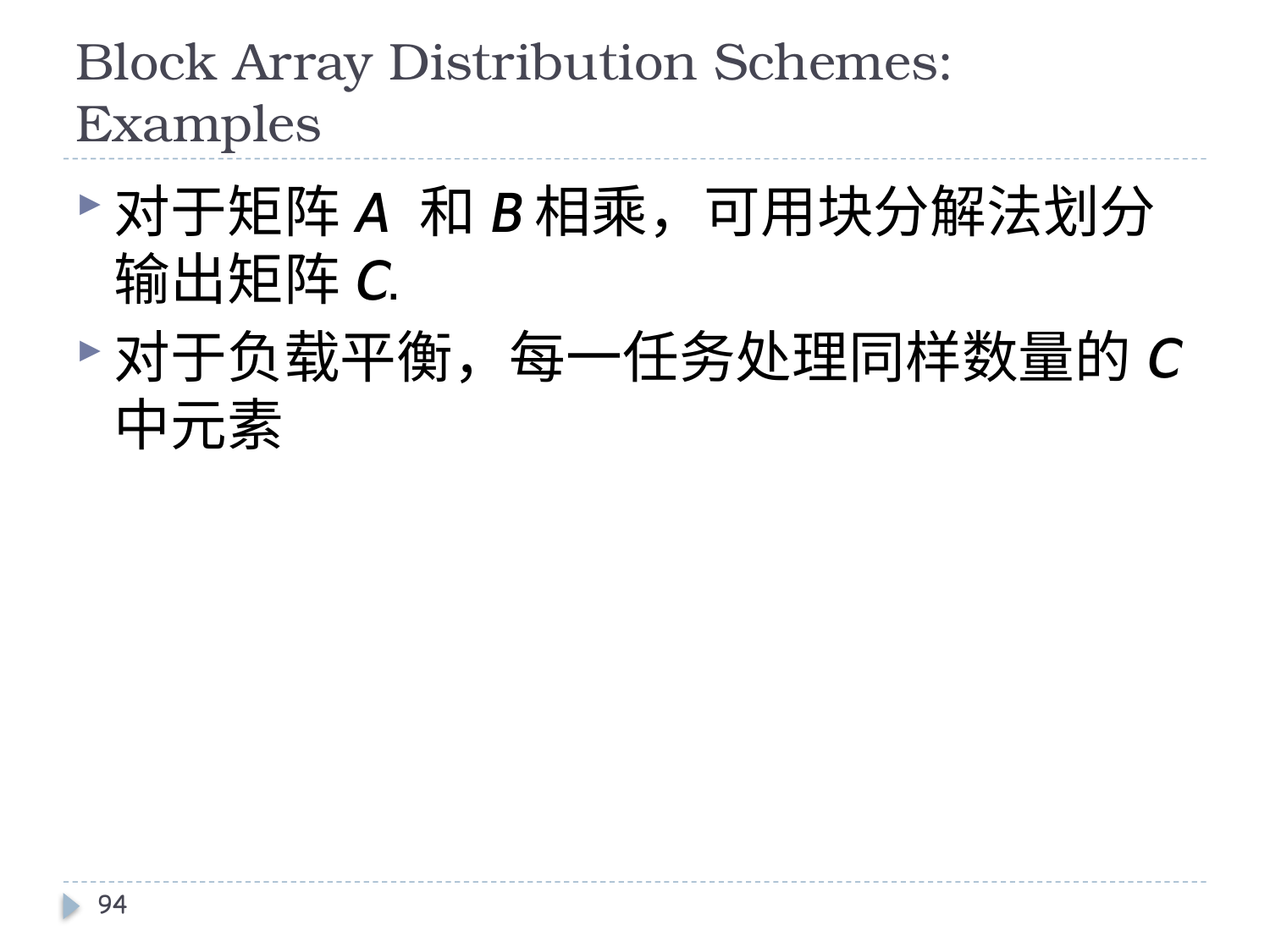

# Block Array Distribution Schemes: Examples
对于矩阵A 和B相乘，可用块分解法划分输出矩阵C.
对于负载平衡，每一任务处理同样数量的C中元素
94